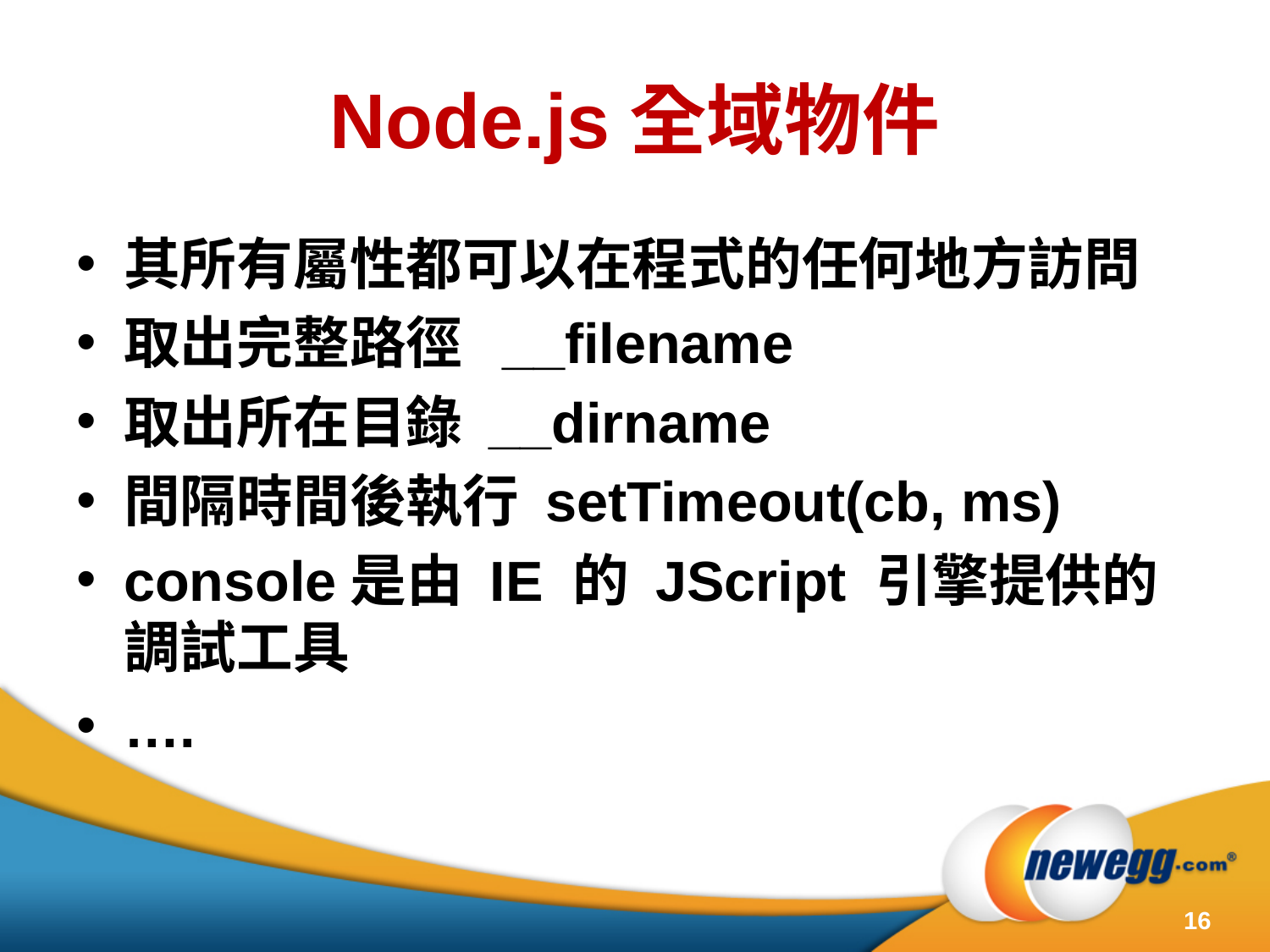

# Node.js全域物件
其所有屬性都可以在程式的任何地方訪問
取出完整路徑  __filename
取出所在目錄 __dirname
間隔時間後執行 setTimeout(cb, ms)
console是由 IE 的 JScript 引擎提供的調試工具
….